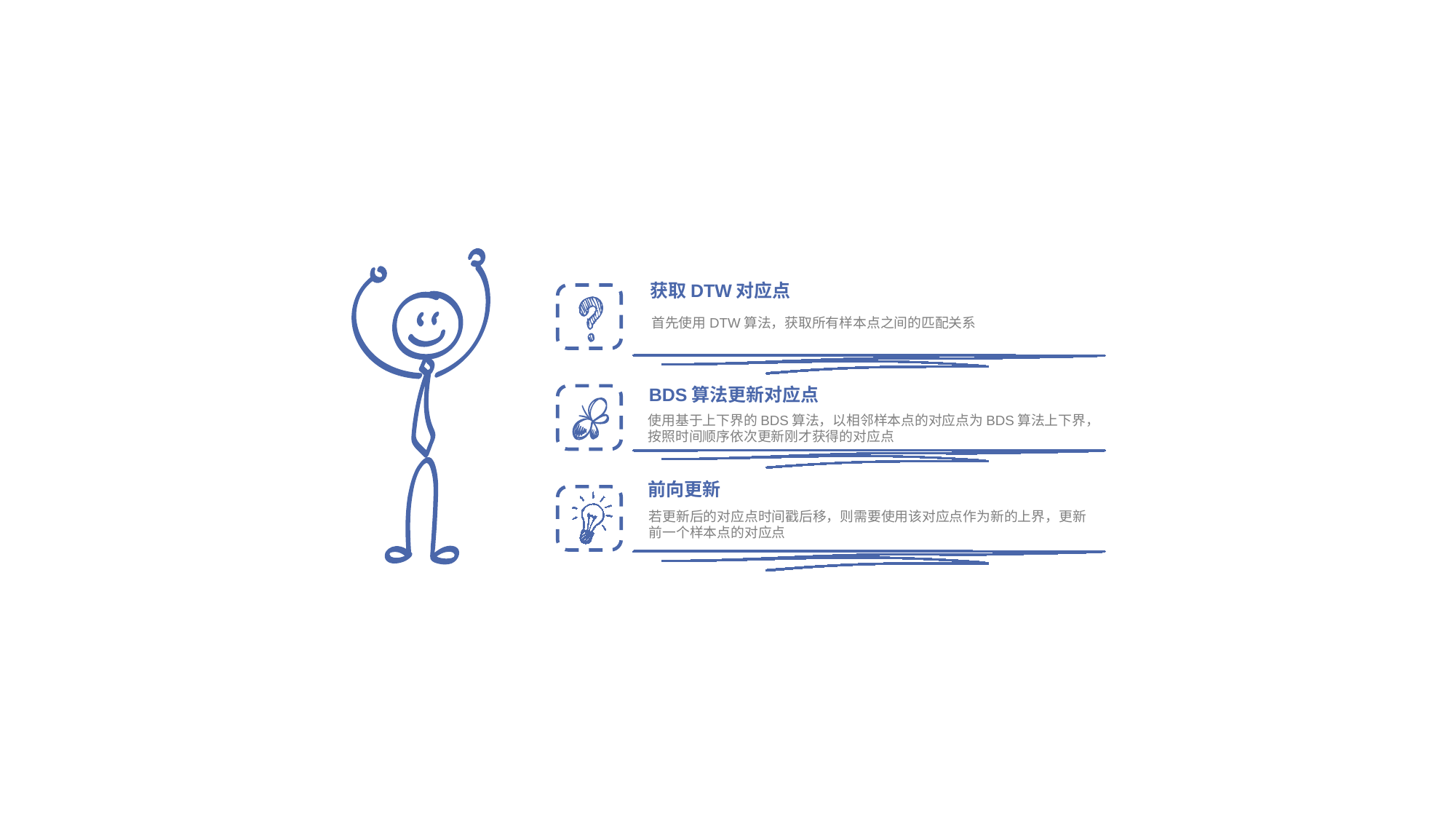

获取DTW对应点

首先使用DTW算法，获取所有样本点之间的匹配关系

BDS算法更新对应点

使用基于上下界的BDS算法，以相邻样本点的对应点为BDS算法上下界，按照时间顺序依次更新刚才获得的对应点

前向更新

若更新后的对应点时间戳后移，则需要使用该对应点作为新的上界，更新前一个样本点的对应点